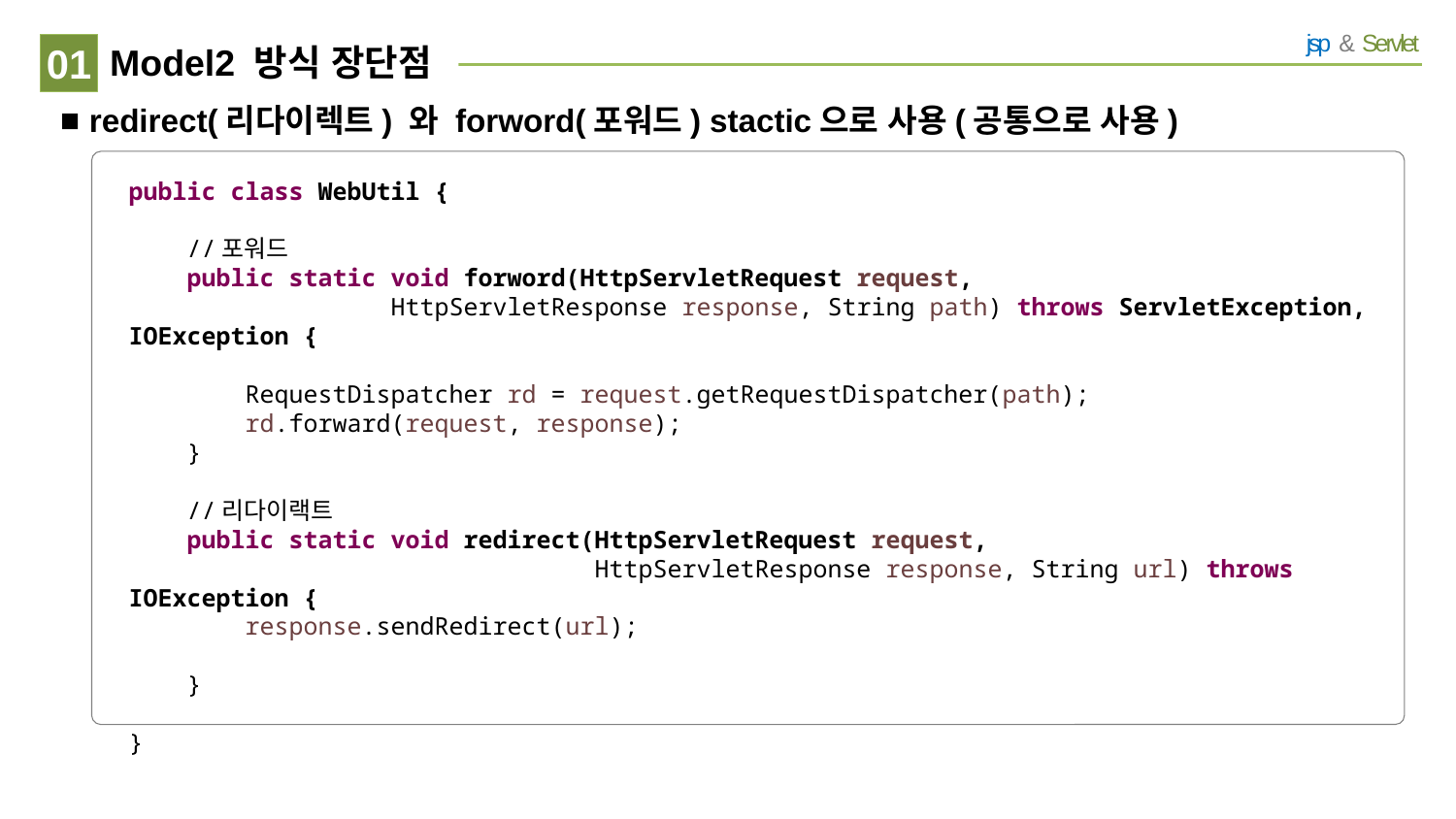

Redirect
01
# Model2 방식 장단점
redirect(리다이렉트) 와 forword(포워드) stactic으로 사용(공통으로 사용)

public class WebUtil {

    //포워드
    public static void forword(HttpServletRequest request,
                  HttpServletResponse response, String path) throws ServletException, IOException {

        RequestDispatcher rd = request.getRequestDispatcher(path);
        rd.forward(request, response);
    }

    //리다이랙트
    public static void redirect(HttpServletRequest request,
                                HttpServletResponse response, String url) throws IOException {
        response.sendRedirect(url);

    }

}